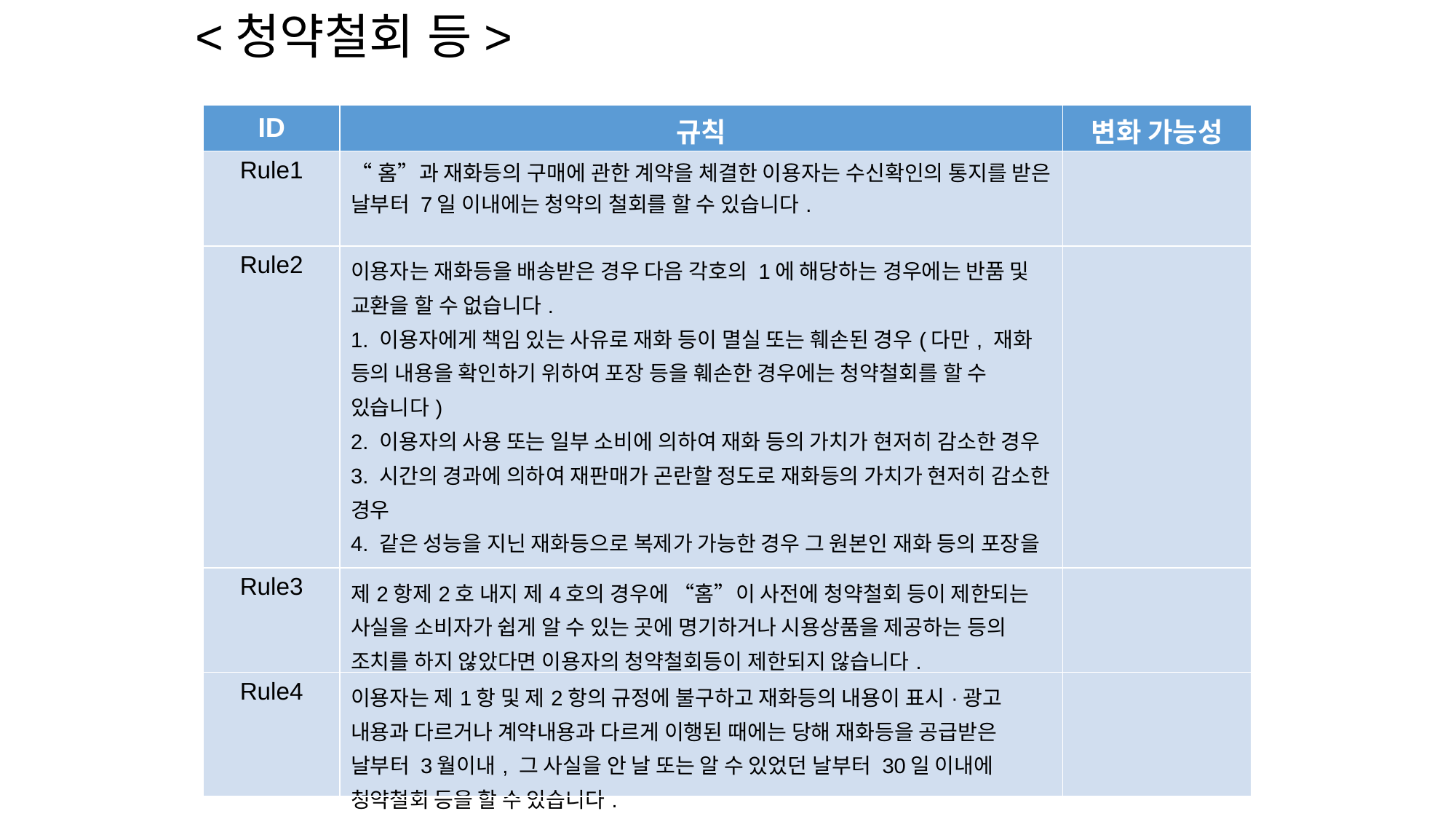

<청약철회 등>
| ID | 규칙 | 변화 가능성 |
| --- | --- | --- |
| Rule1 | “홈”과 재화등의 구매에 관한 계약을 체결한 이용자는 수신확인의 통지를 받은 날부터 7일 이내에는 청약의 철회를 할 수 있습니다. |  |
| Rule2 | 이용자는 재화등을 배송받은 경우 다음 각호의 1에 해당하는 경우에는 반품 및 교환을 할 수 없습니다. 1. 이용자에게 책임 있는 사유로 재화 등이 멸실 또는 훼손된 경우(다만, 재화 등의 내용을 확인하기 위하여 포장 등을 훼손한 경우에는 청약철회를 할 수 있습니다) 2. 이용자의 사용 또는 일부 소비에 의하여 재화 등의 가치가 현저히 감소한 경우 3. 시간의 경과에 의하여 재판매가 곤란할 정도로 재화등의 가치가 현저히 감소한 경우 4. 같은 성능을 지닌 재화등으로 복제가 가능한 경우 그 원본인 재화 등의 포장을 훼손한 경우 |  |
| Rule3 | 제2항제2호 내지 제4호의 경우에 “홈”이 사전에 청약철회 등이 제한되는 사실을 소비자가 쉽게 알 수 있는 곳에 명기하거나 시용상품을 제공하는 등의 조치를 하지 않았다면 이용자의 청약철회등이 제한되지 않습니다. |  |
| Rule4 | 이용자는 제1항 및 제2항의 규정에 불구하고 재화등의 내용이 표시·광고 내용과 다르거나 계약내용과 다르게 이행된 때에는 당해 재화등을 공급받은 날부터 3월이내, 그 사실을 안 날 또는 알 수 있었던 날부터 30일 이내에 청약철회 등을 할 수 있습니다. |  |